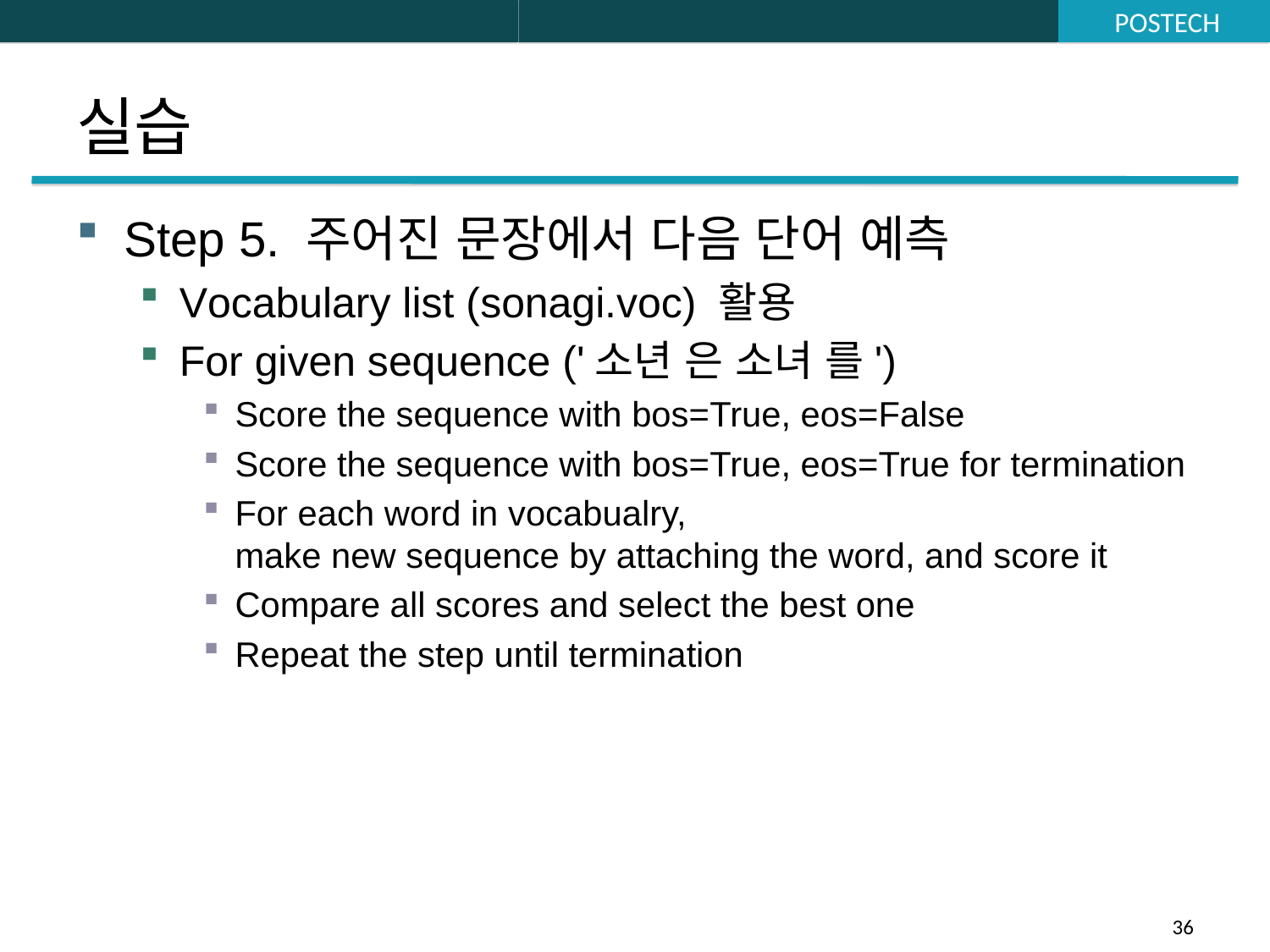

# 실습
Step 5. 주어진 문장에서 다음 단어 예측
Vocabulary list (sonagi.voc) 활용
For given sequence ('소년 은 소녀 를')
Score the sequence with bos=True, eos=False
Score the sequence with bos=True, eos=True for termination
For each word in vocabualry,
make new sequence by attaching the word, and score it
Compare all scores and select the best one
Repeat the step until termination

36